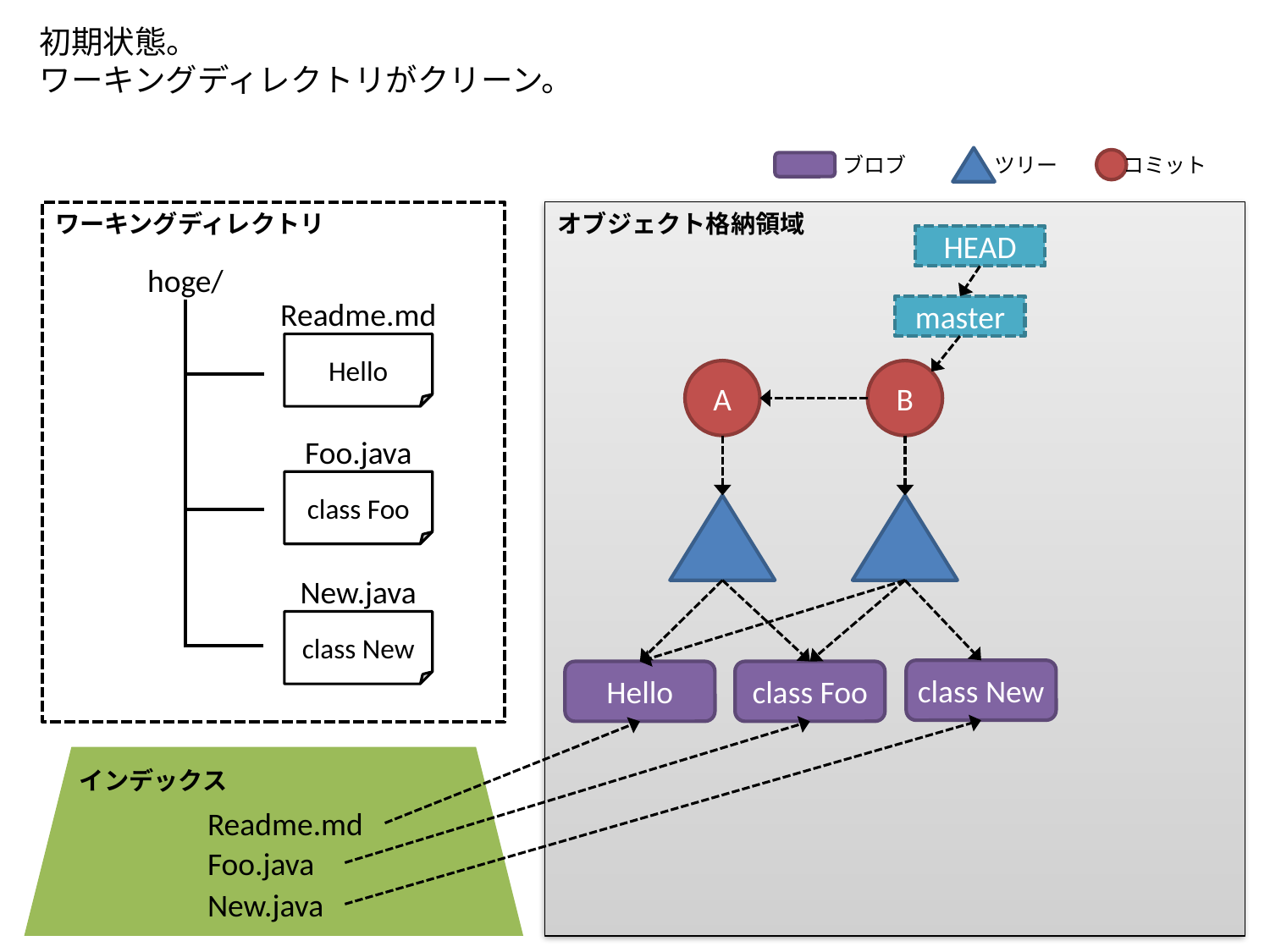

初期状態。
ワーキングディレクトリがクリーン。
ブロブ
ツリー

コミット

オブジェクト格納領域
ワーキングディレクトリ
HEAD
hoge/
Readme.md
master
Hello

A
B
Foo.java
class Foo

New.java
class New

class New
Hello
class Foo
 インデックス
Readme.md
Foo.java
New.java